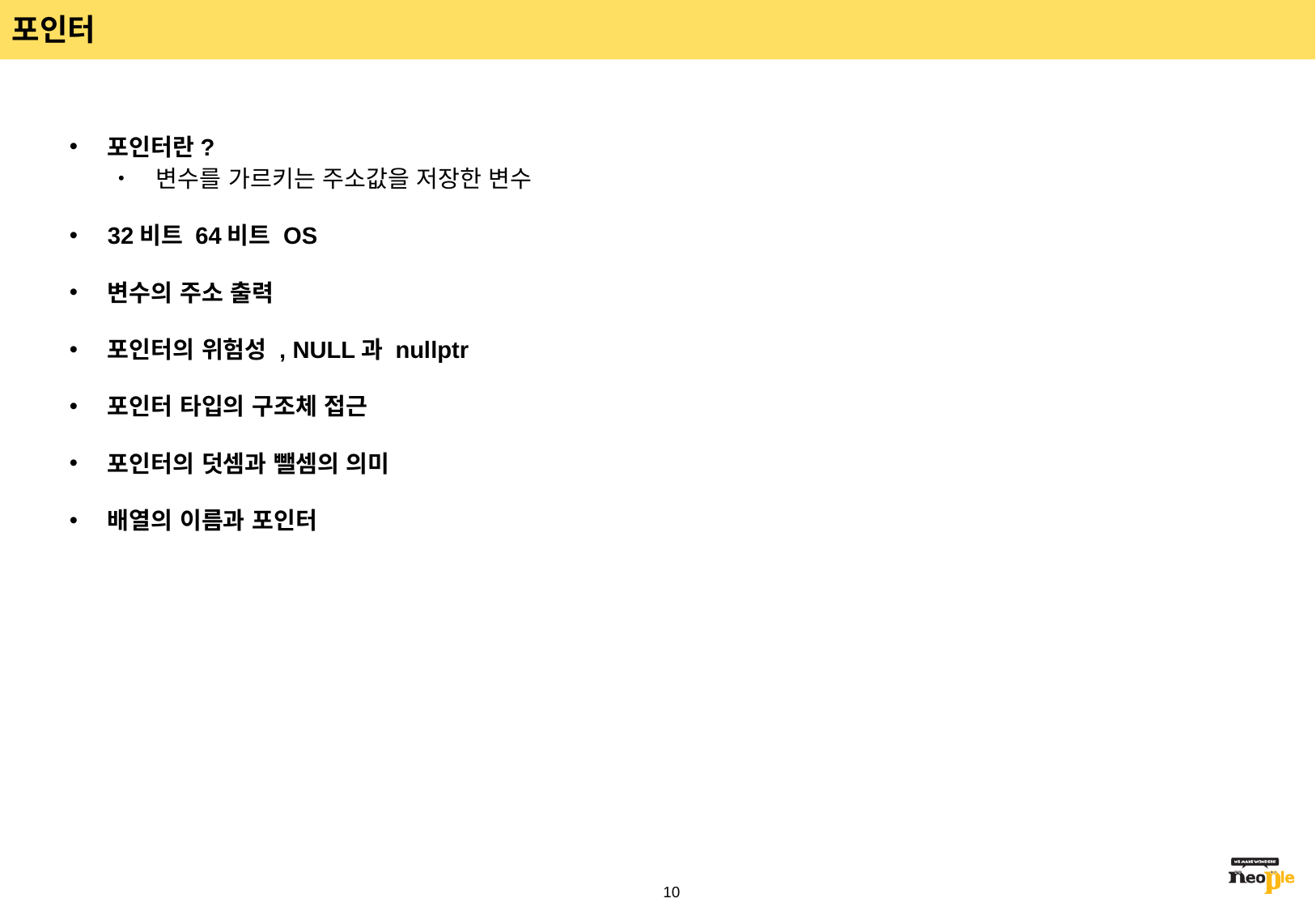

# 포인터
포인터란?
변수를 가르키는 주소값을 저장한 변수
32비트 64비트 OS
변수의 주소 출력
포인터의 위험성 , NULL과 nullptr
포인터 타입의 구조체 접근
포인터의 덧셈과 뺄셈의 의미
배열의 이름과 포인터